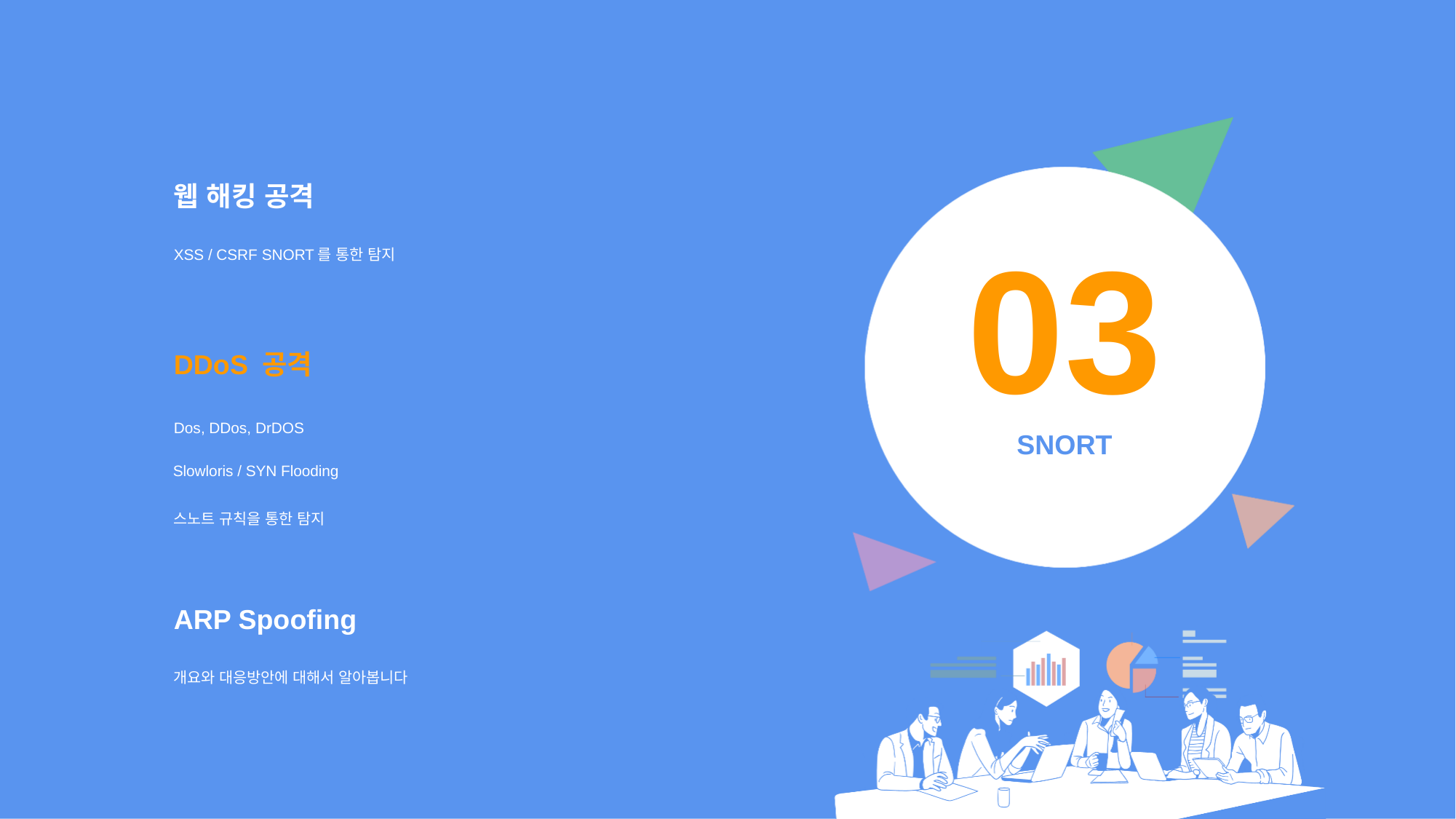

03
웹 해킹 공격
XSS / CSRF SNORT를 통한 탐지
DDoS 공격
Dos, DDos, DrDOS
SNORT
Slowloris / SYN Flooding

스노트 규칙을 통한 탐지

ARP Spoofing
개요와 대응방안에 대해서 알아봅니다